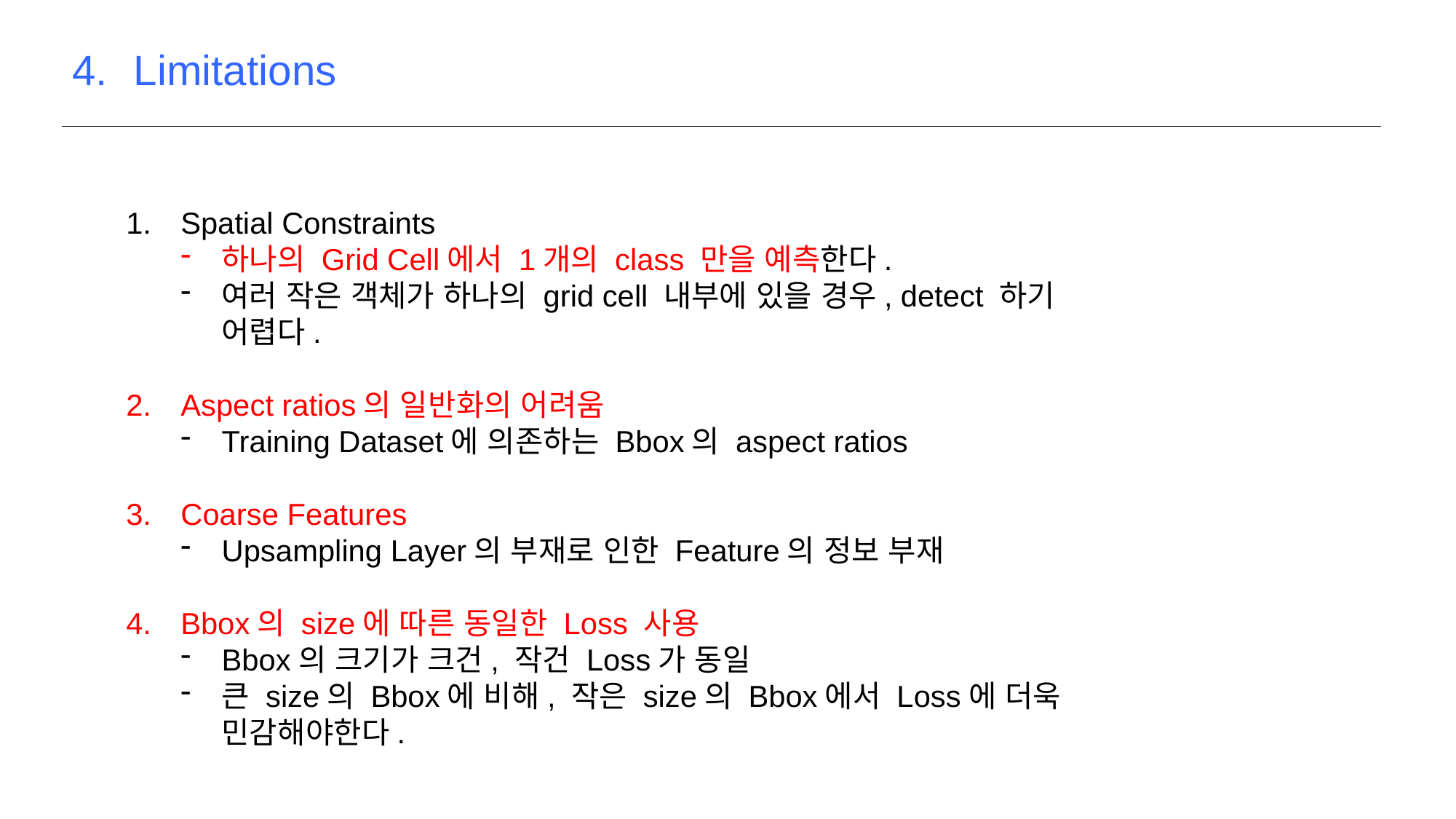

Limitations
Spatial Constraints
하나의 Grid Cell에서 1개의 class 만을 예측한다.
여러 작은 객체가 하나의 grid cell 내부에 있을 경우, detect 하기 어렵다.

Aspect ratios의 일반화의 어려움
Training Dataset에 의존하는 Bbox의 aspect ratios

Coarse Features
Upsampling Layer의 부재로 인한 Feature의 정보 부재

Bbox의 size에 따른 동일한 Loss 사용
Bbox의 크기가 크건, 작건 Loss가 동일
큰 size의 Bbox에 비해, 작은 size의 Bbox에서 Loss에 더욱 민감해야한다.